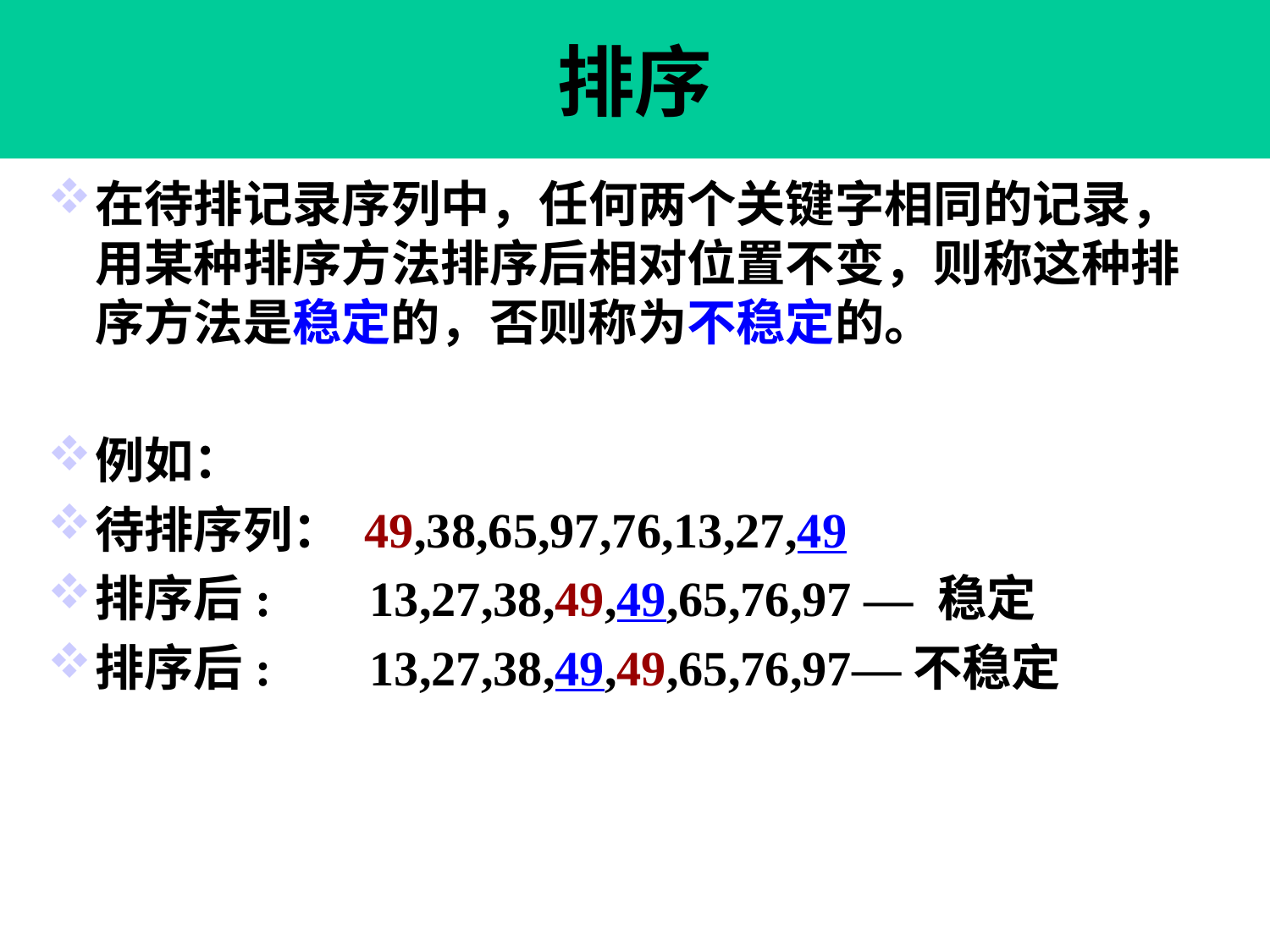

排序
在待排记录序列中，任何两个关键字相同的记录，用某种排序方法排序后相对位置不变，则称这种排序方法是稳定的，否则称为不稳定的。

例如：
待排序列： 49,38,65,97,76,13,27,49
排序后:        13,27,38,49,49,65,76,97 — 稳定
排序后:        13,27,38,49,49,65,76,97—不稳定